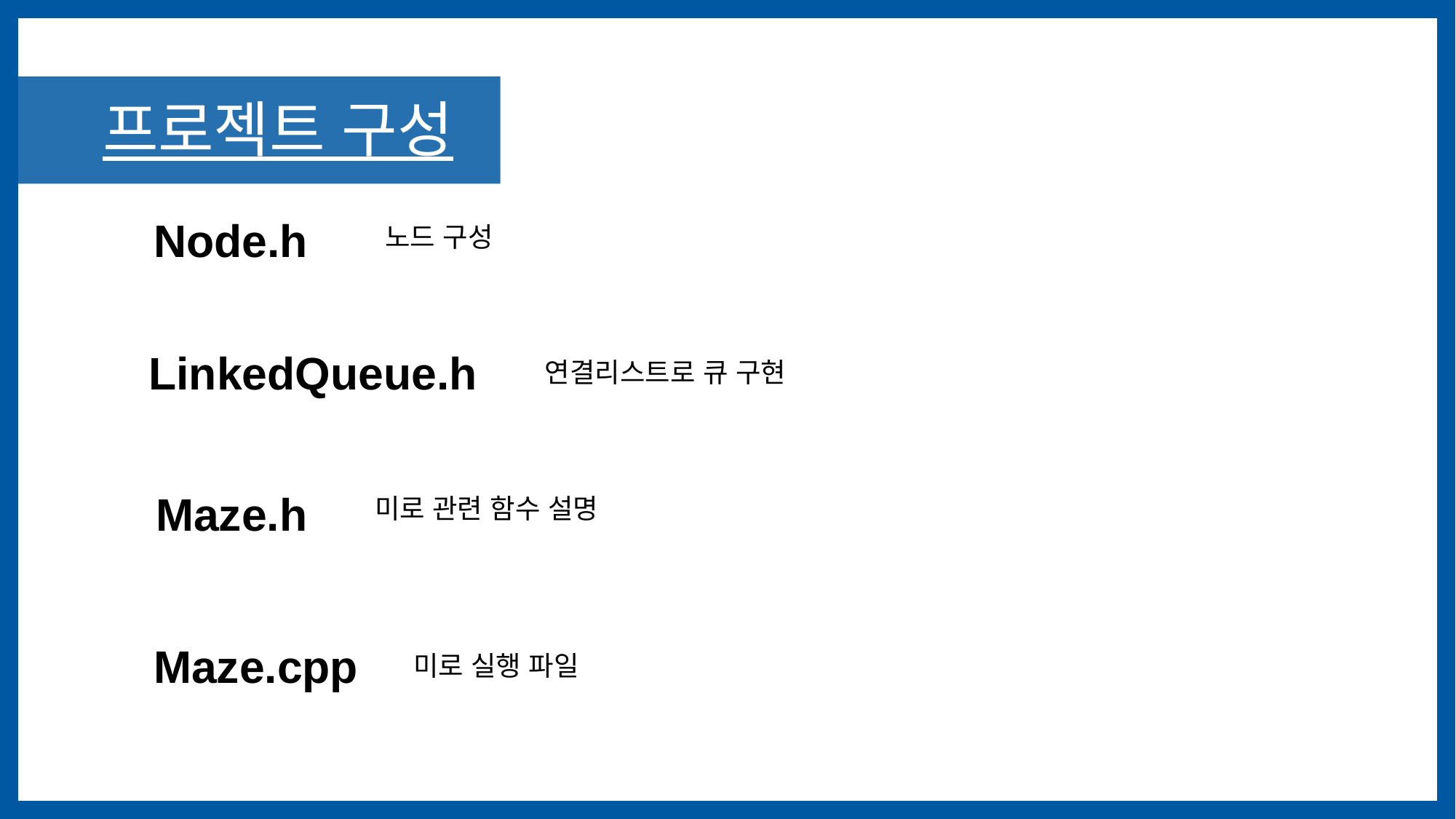

프로젝트 구성
Node.h
노드 구성
LinkedQueue.h
연결리스트로 큐 구현
Maze.h
미로 관련 함수 설명
Maze.cpp
미로 실행 파일